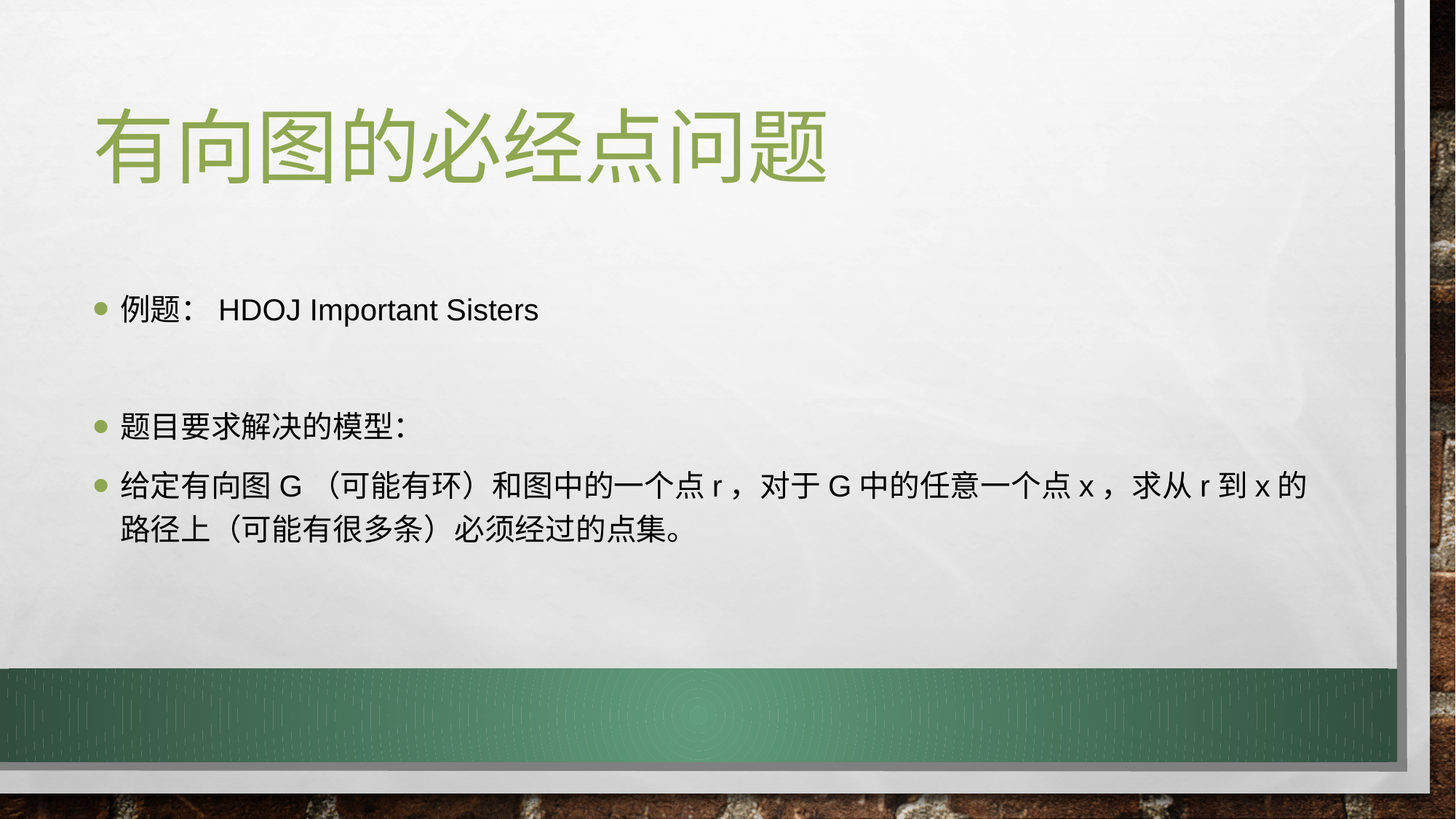

# 有向图的必经点问题
例题：HDOJ Important Sisters

题目要求解决的模型：
给定有向图G（可能有环）和图中的一个点r，对于G中的任意一个点x，求从r到x的路径上（可能有很多条）必须经过的点集。